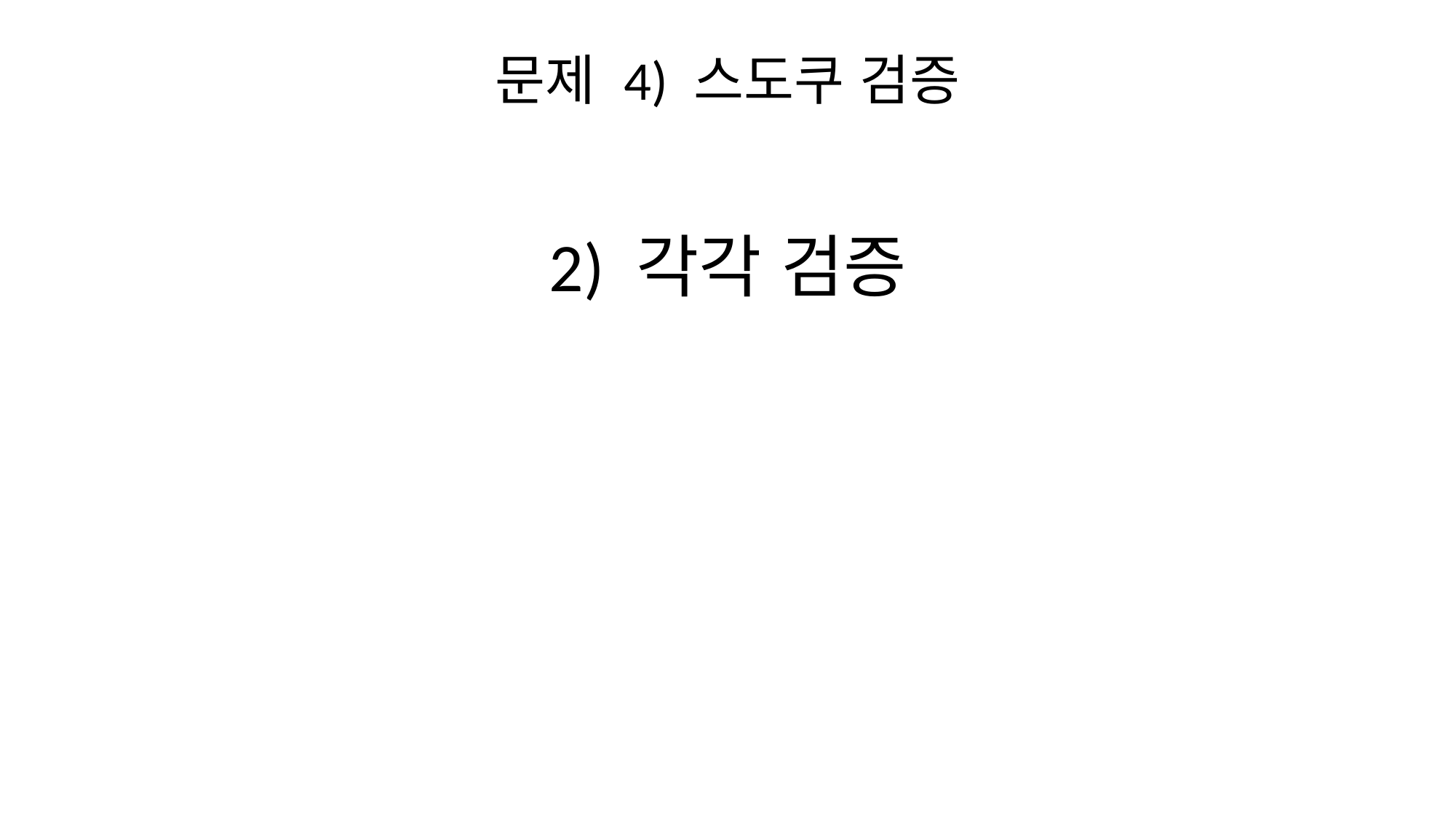

# 문제 4) 스도쿠 검증
2) 각각 검증